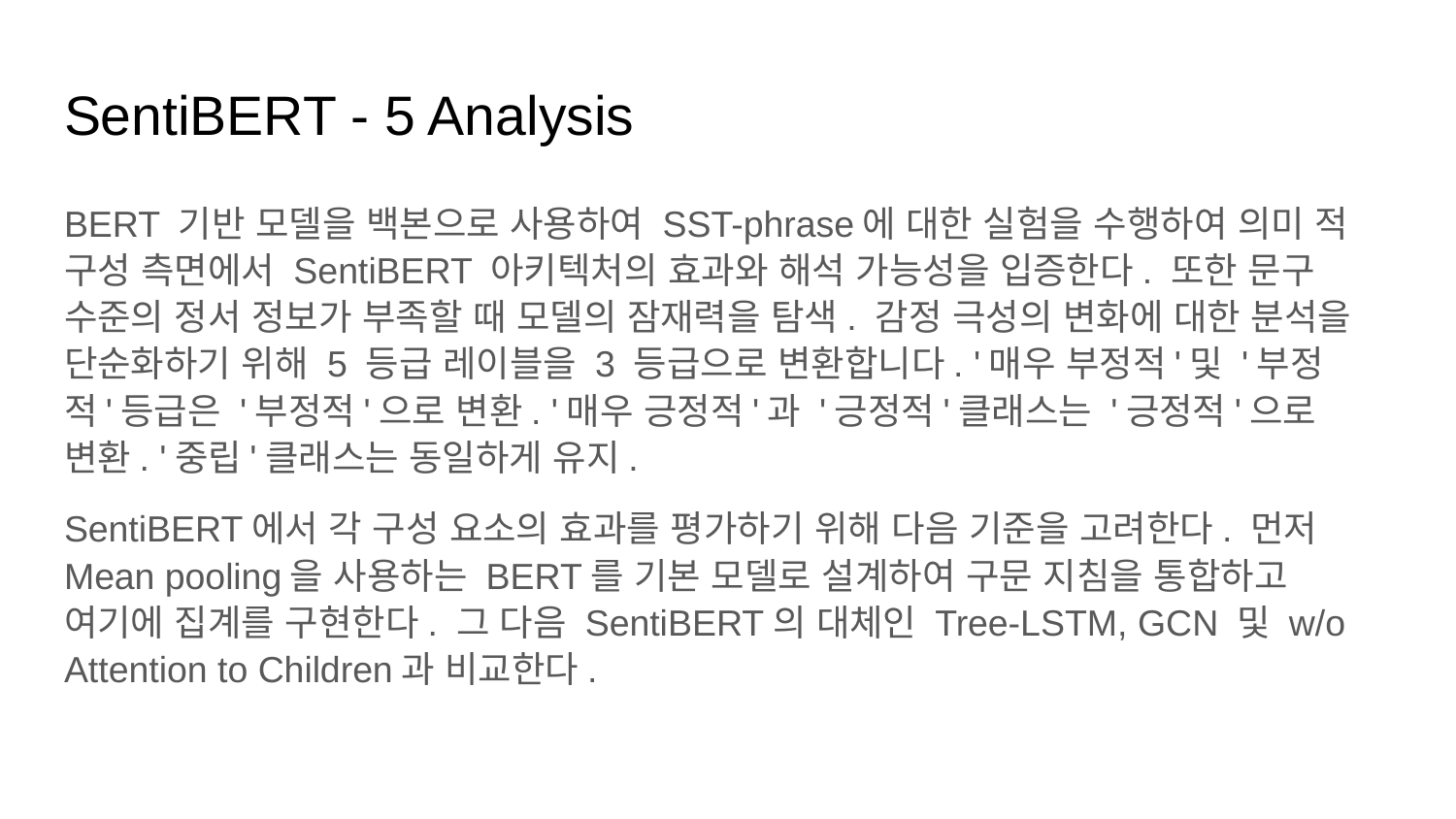

# SentiBERT - 5 Analysis
BERT 기반 모델을 백본으로 사용하여 SST-phrase에 대한 실험을 수행하여 의미 적 구성 측면에서 SentiBERT 아키텍처의 효과와 해석 가능성을 입증한다. 또한 문구 수준의 정서 정보가 부족할 때 모델의 잠재력을 탐색. 감정 극성의 변화에 ​​대한 분석을 단순화하기 위해 5 등급 레이블을 3 등급으로 변환합니다. '매우 부정적'및 '부정적'등급은 '부정적'으로 변환. '매우 긍정적'과 '긍정적'클래스는 '긍정적'으로 변환. '중립'클래스는 동일하게 유지.
SentiBERT에서 각 구성 요소의 효과를 평가하기 위해 다음 기준을 고려한다. 먼저 Mean pooling을 사용하는 BERT를 기본 모델로 설계하여 구문 지침을 통합하고 여기에 집계를 구현한다. 그 다음 SentiBERT의 대체인 Tree-LSTM, GCN 및 w/o Attention to Children과 비교한다.